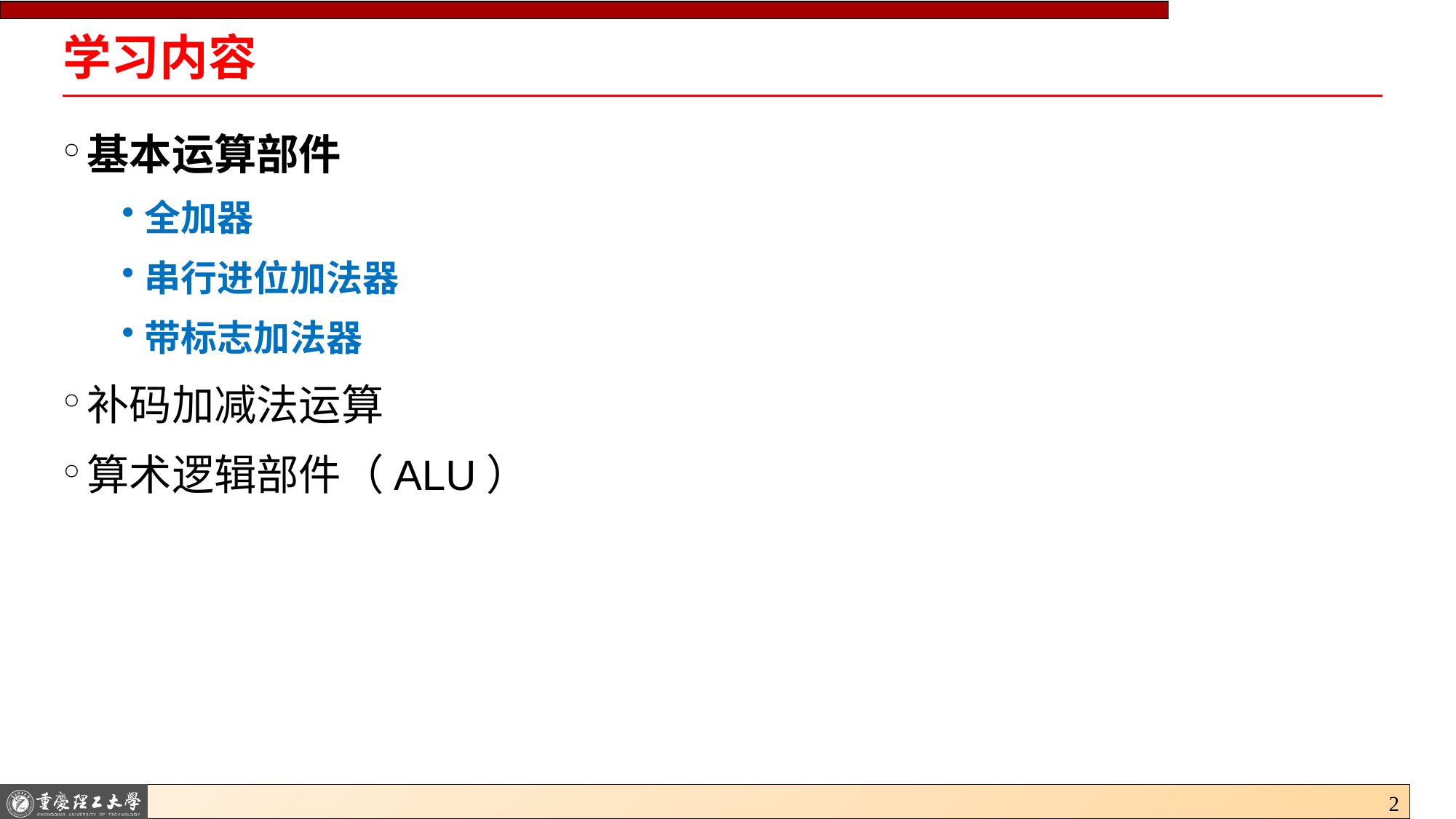

# 学习内容
基本运算部件
全加器
串行进位加法器
带标志加法器
补码加减法运算
算术逻辑部件（ALU）